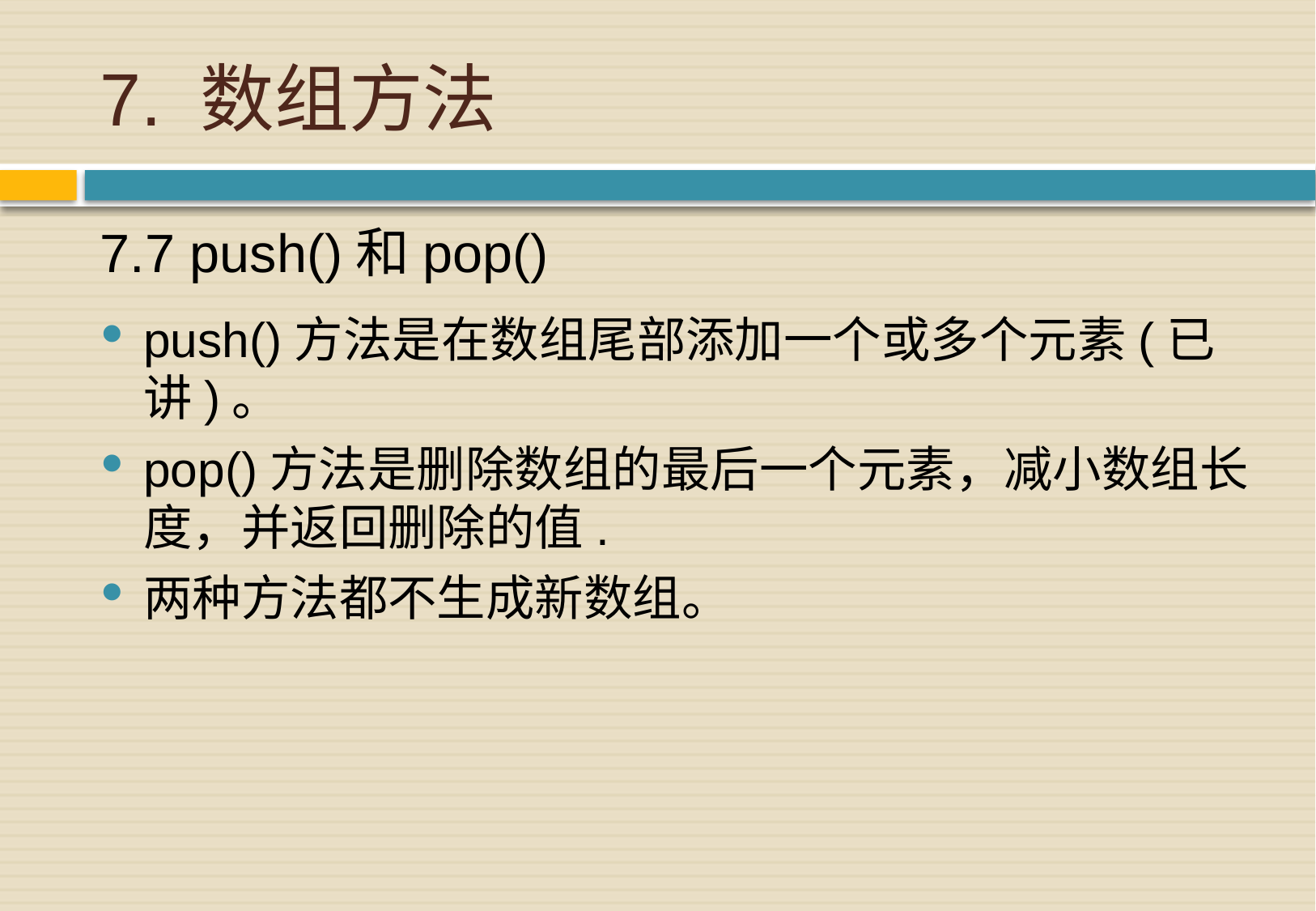

# 7. 数组方法
7.7 push()和pop()
push()方法是在数组尾部添加一个或多个元素(已讲)。
pop()方法是删除数组的最后一个元素，减小数组长度，并返回删除的值.
两种方法都不生成新数组。